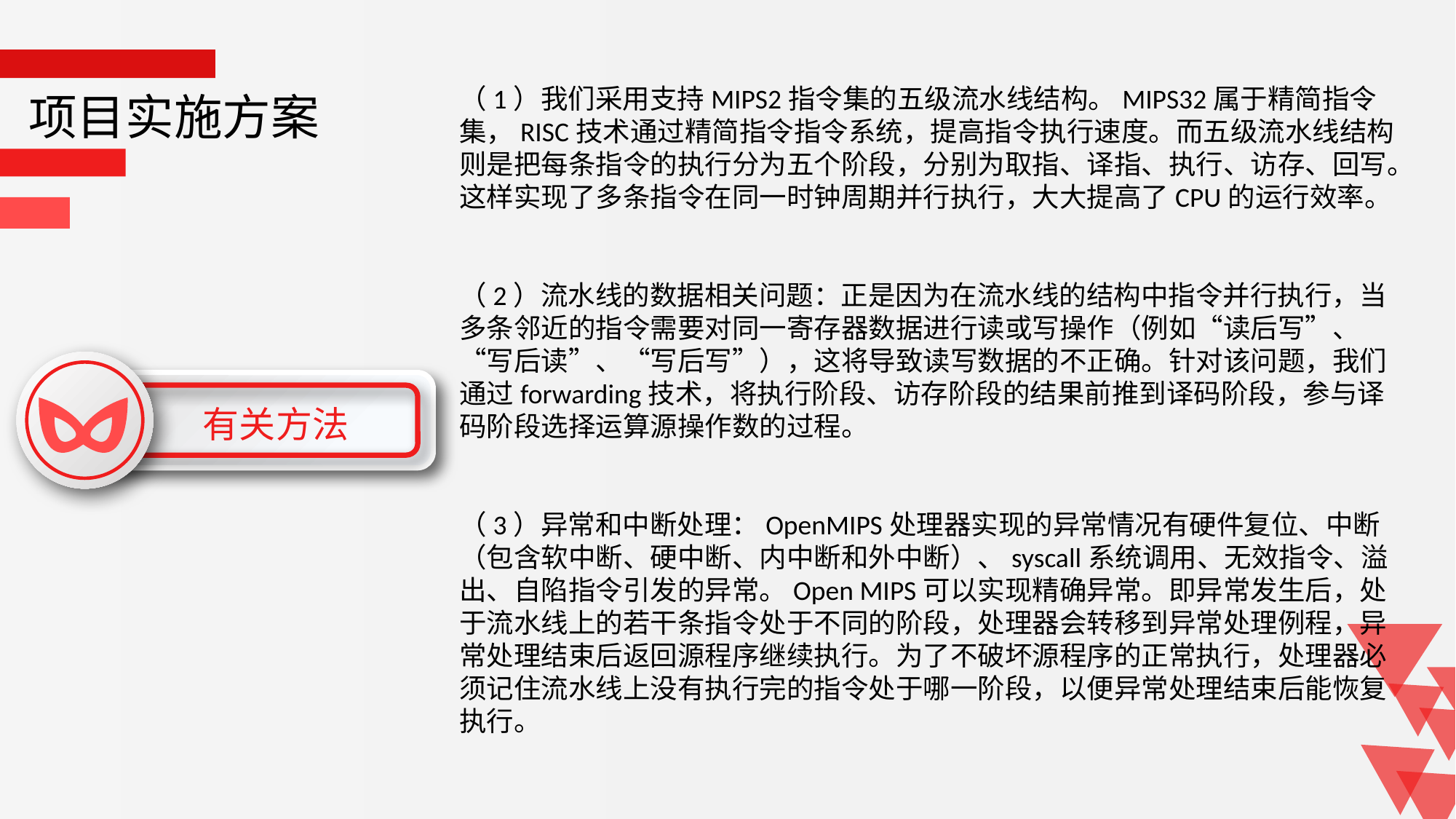

（1）我们采用支持MIPS2指令集的五级流水线结构。MIPS32属于精简指令集，RISC技术通过精简指令指令系统，提高指令执行速度。而五级流水线结构则是把每条指令的执行分为五个阶段，分别为取指、译指、执行、访存、回写。这样实现了多条指令在同一时钟周期并行执行，大大提高了CPU的运行效率。

（2）流水线的数据相关问题：正是因为在流水线的结构中指令并行执行，当多条邻近的指令需要对同一寄存器数据进行读或写操作（例如“读后写”、“写后读”、“写后写”），这将导致读写数据的不正确。针对该问题，我们通过forwarding技术，将执行阶段、访存阶段的结果前推到译码阶段，参与译码阶段选择运算源操作数的过程。

（3）异常和中断处理：OpenMIPS处理器实现的异常情况有硬件复位、中断（包含软中断、硬中断、内中断和外中断）、syscall系统调用、无效指令、溢出、自陷指令引发的异常。Open MIPS可以实现精确异常。即异常发生后，处于流水线上的若干条指令处于不同的阶段，处理器会转移到异常处理例程，异常处理结束后返回源程序继续执行。为了不破坏源程序的正常执行，处理器必须记住流水线上没有执行完的指令处于哪一阶段，以便异常处理结束后能恢复执行。

项目实施方案

有关方法